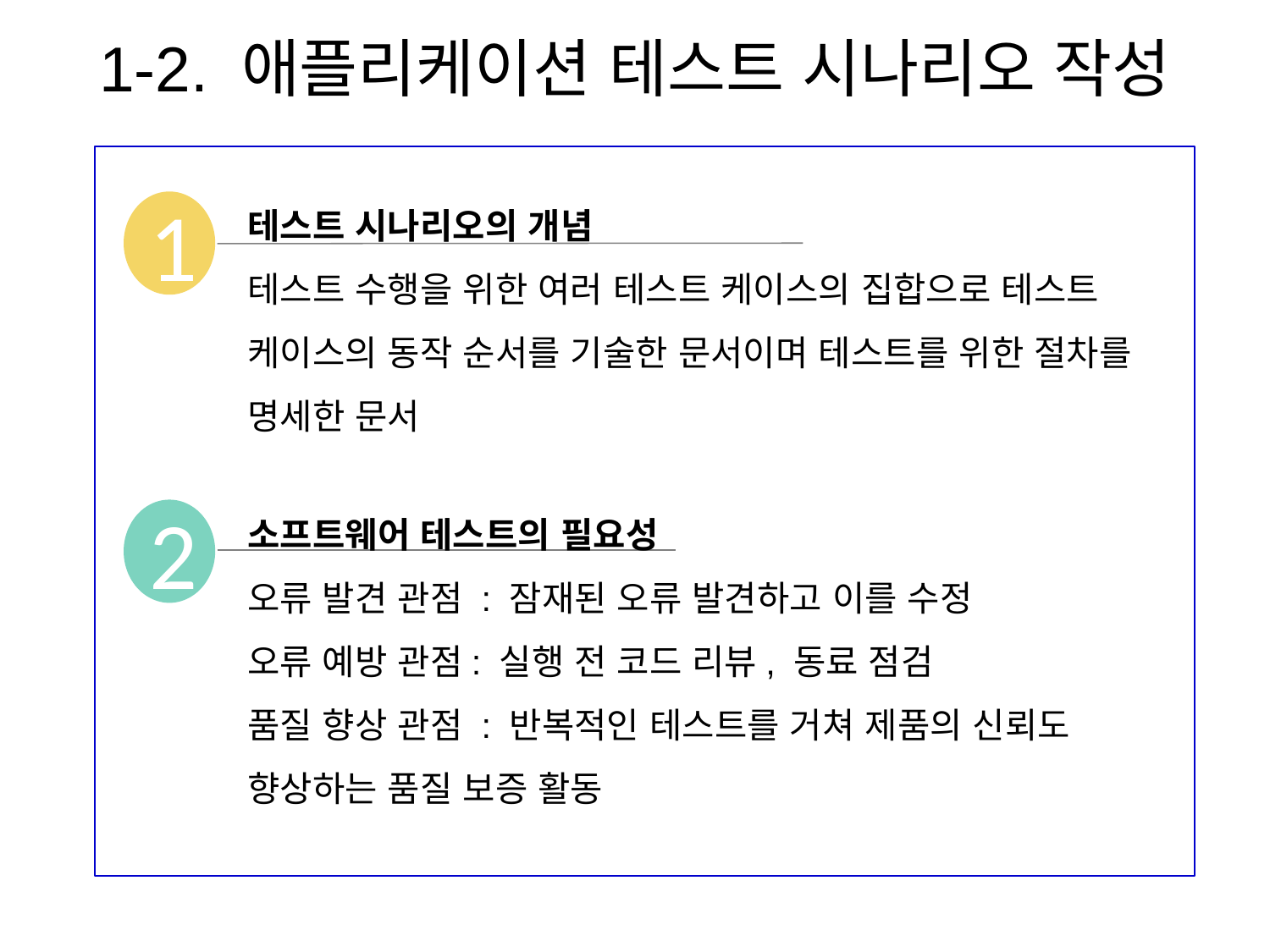

# 1-2. 애플리케이션 테스트 시나리오 작성

테스트 시나리오의 개념
테스트 수행을 위한 여러 테스트 케이스의 집합으로 테스트 케이스의 동작 순서를 기술한 문서이며 테스트를 위한 절차를 명세한 문서
1
2
소프트웨어 테스트의 필요성
오류 발견 관점 : 잠재된 오류 발견하고 이를 수정
오류 예방 관점: 실행 전 코드 리뷰, 동료 점검
품질 향상 관점 : 반복적인 테스트를 거쳐 제품의 신뢰도 향상하는 품질 보증 활동